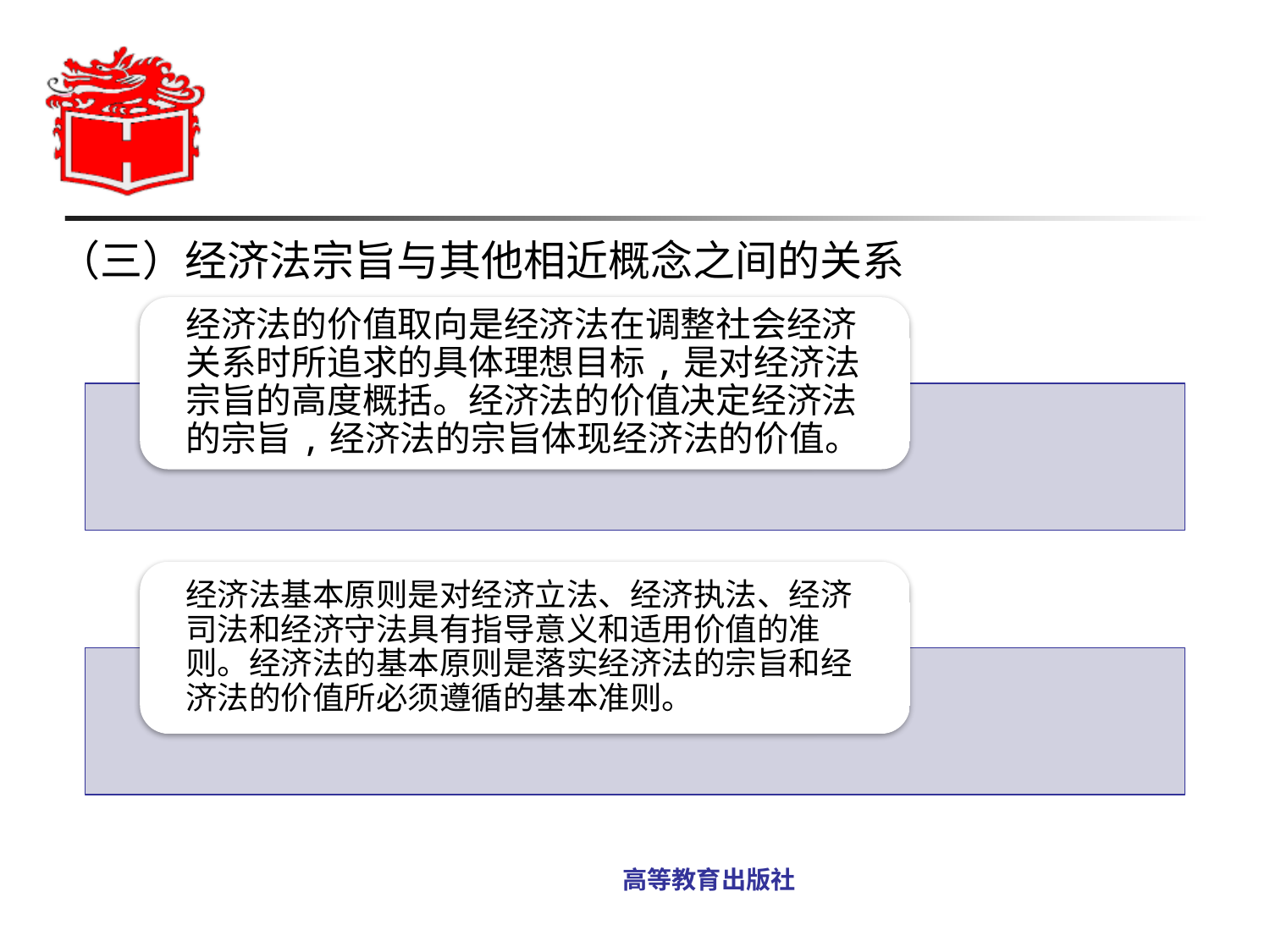

（三）经济法宗旨与其他相近概念之间的关系

经济法的价值取向是经济法在调整社会经济关系时所追求的具体理想目标,是对经济法宗旨的高度概括。经济法的价值决定经济法的宗旨,经济法的宗旨体现经济法的价值。
经济法基本原则是对经济立法、经济执法、经济司法和经济守法具有指导意义和适用价值的准则。经济法的基本原则是落实经济法的宗旨和经济法的价值所必须遵循的基本准则。

高等教育出版社